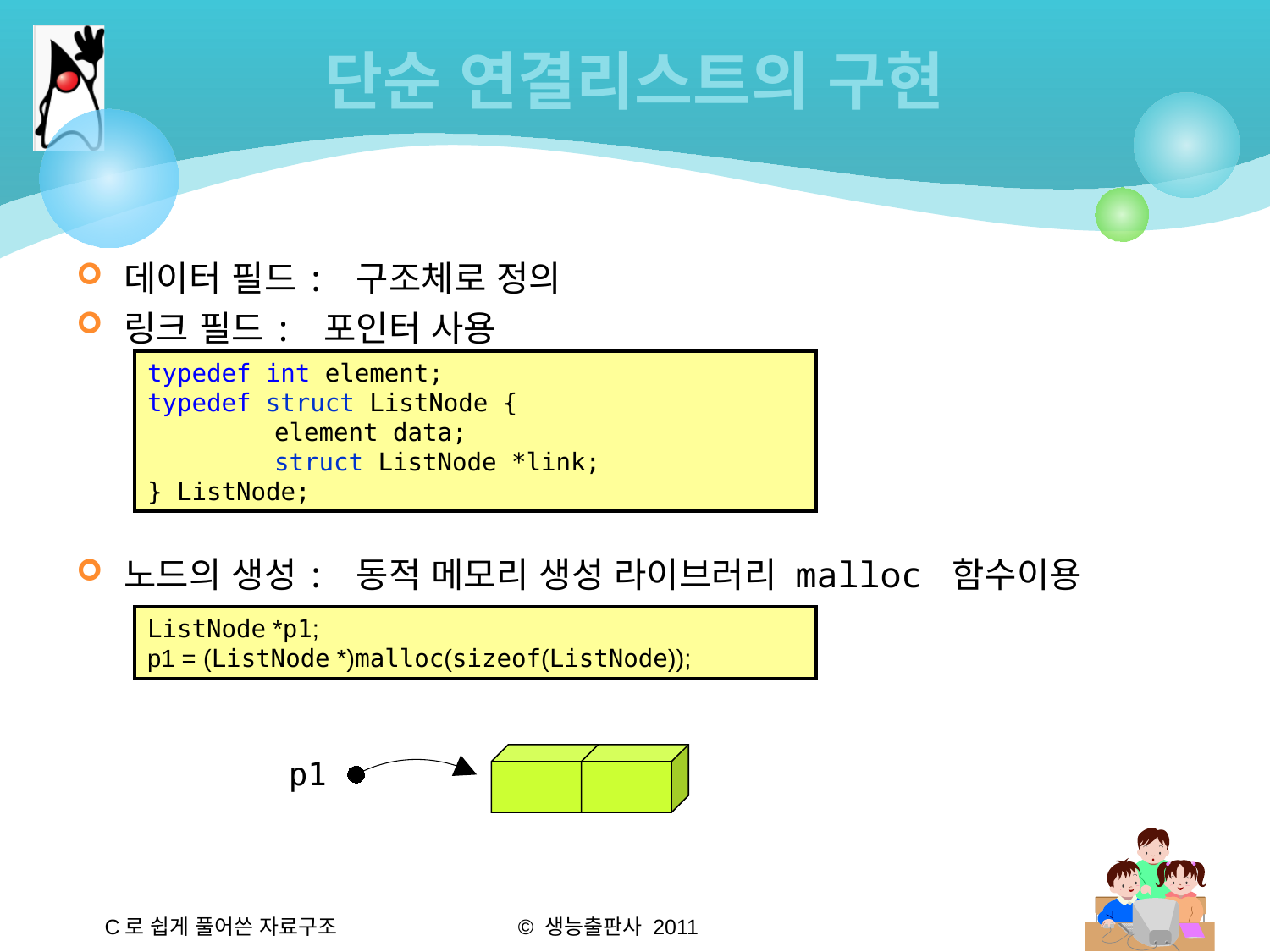

# 단순 연결리스트의 구현
데이터 필드: 구조체로 정의
링크 필드: 포인터 사용

노드의 생성: 동적 메모리 생성 라이브러리 malloc 함수이용
typedef int element;
typedef struct ListNode {
	element data;
	struct ListNode *link;
} ListNode;
ListNode *p1;
p1 = (ListNode *)malloc(sizeof(ListNode));
p1